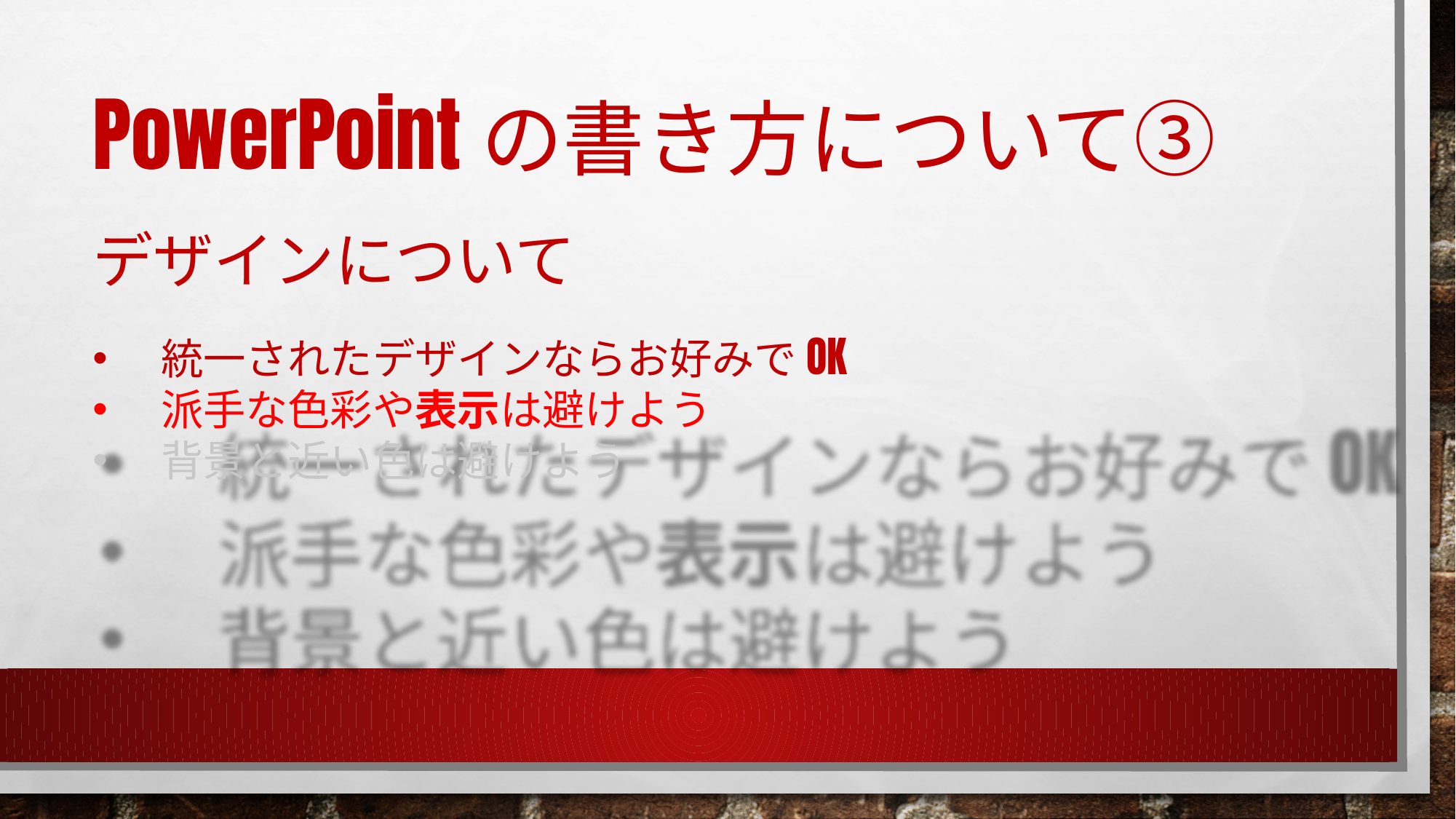

PowerPointの書き方について③
デザインについて
統一されたデザインならお好みでOK
派手な色彩や表示は避けよう
背景と近い色は避けよう